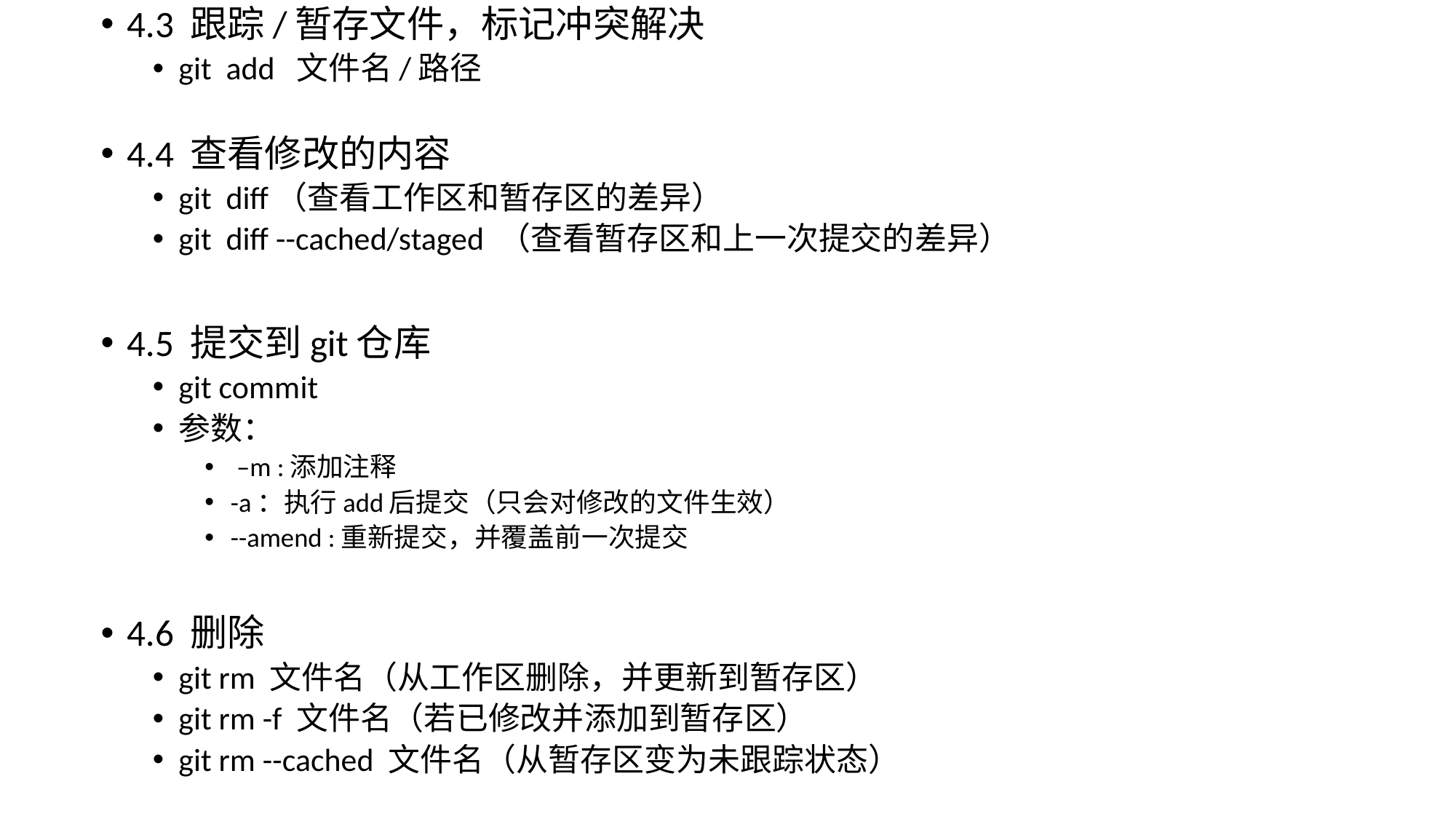

4.3 跟踪/暂存文件，标记冲突解决
git  add  文件名/路径
4.4 查看修改的内容
git  diff（查看工作区和暂存区的差异）
git  diff --cached/staged （查看暂存区和上一次提交的差异）

4.5 提交到git仓库
git commit
参数：
 –m :添加注释
-a：执行add后提交（只会对修改的文件生效）
--amend :重新提交，并覆盖前一次提交

4.6 删除
git rm 文件名（从工作区删除，并更新到暂存区）
git rm -f 文件名（若已修改并添加到暂存区）
git rm --cached 文件名（从暂存区变为未跟踪状态）